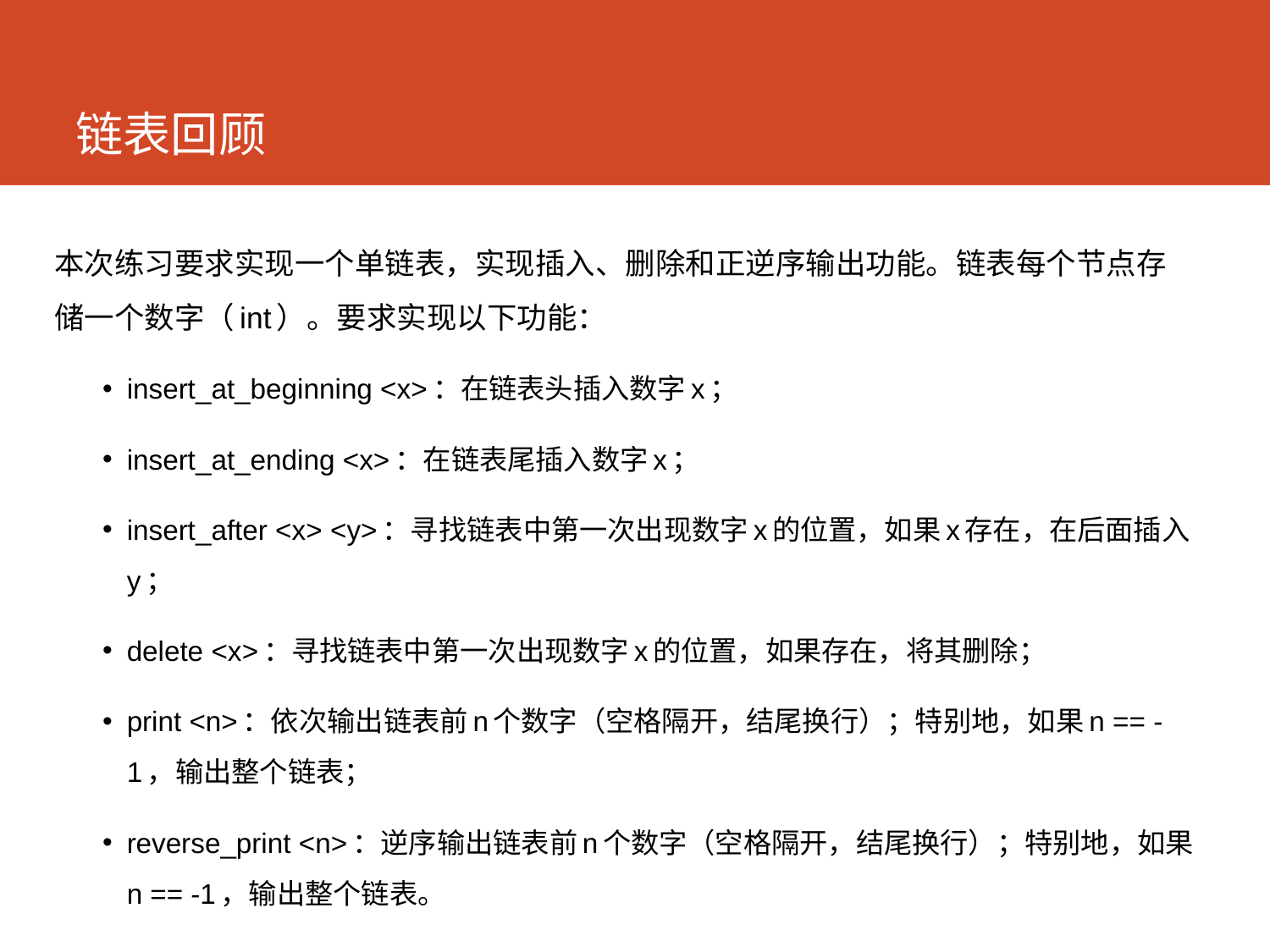

# 链表回顾
本次练习要求实现一个单链表，实现插入、删除和正逆序输出功能。链表每个节点存储一个数字（int）。要求实现以下功能：
insert_at_beginning <x>：在链表头插入数字x；
insert_at_ending <x>：在链表尾插入数字x；
insert_after <x> <y>：寻找链表中第一次出现数字x的位置，如果x存在，在后面插入y；
delete <x>：寻找链表中第一次出现数字x的位置，如果存在，将其删除；
print <n>：依次输出链表前n个数字（空格隔开，结尾换行）；特别地，如果n == -1，输出整个链表；
reverse_print <n>：逆序输出链表前n个数字（空格隔开，结尾换行）；特别地，如果n == -1，输出整个链表。